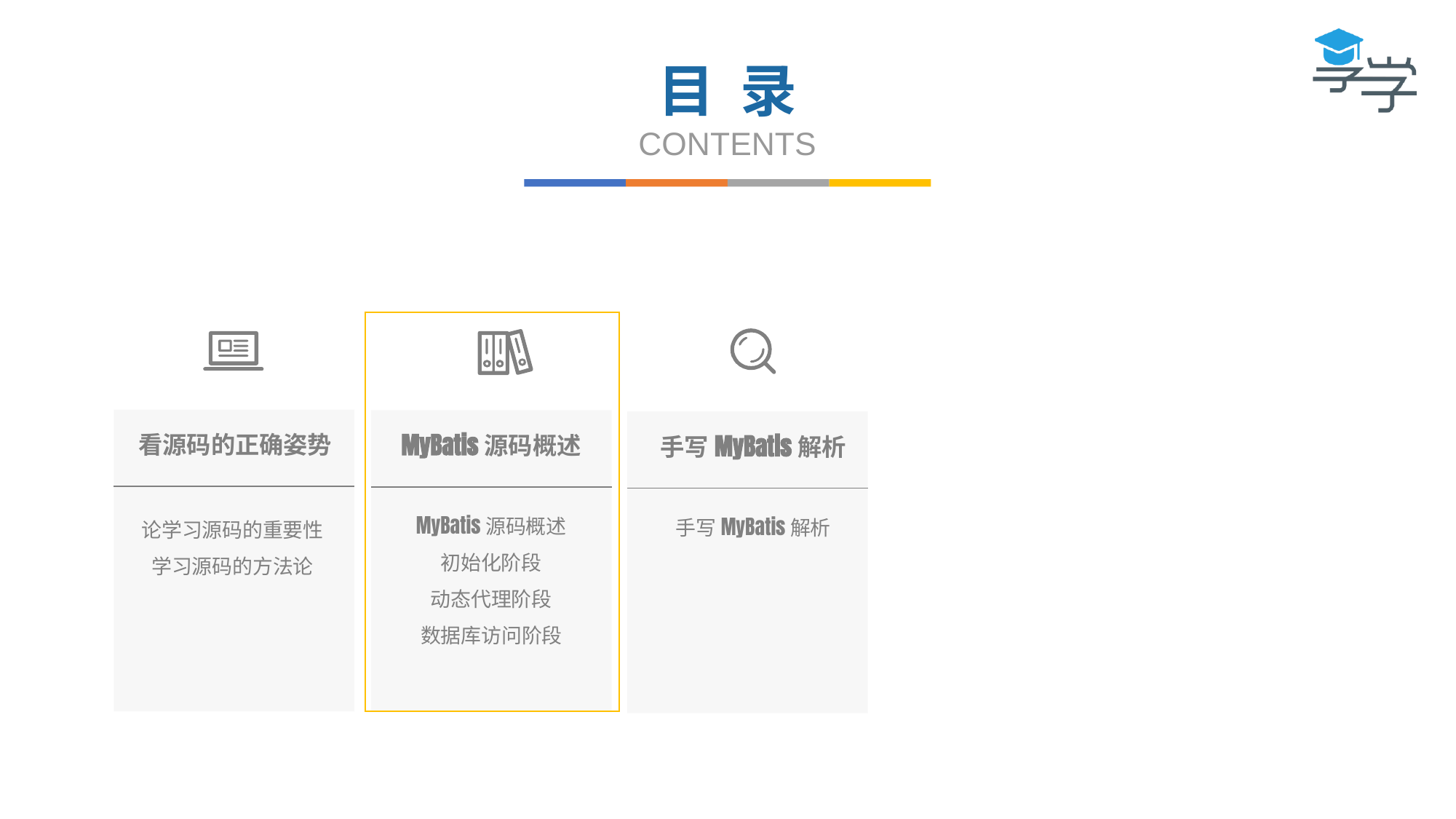

目  录
CONTENTS

看源码的正确姿势
MyBatis源码概述
手写MyBatis解析
MyBatis源码概述
初始化阶段
动态代理阶段
数据库访问阶段
手写MyBatis解析
论学习源码的重要性
学习源码的方法论